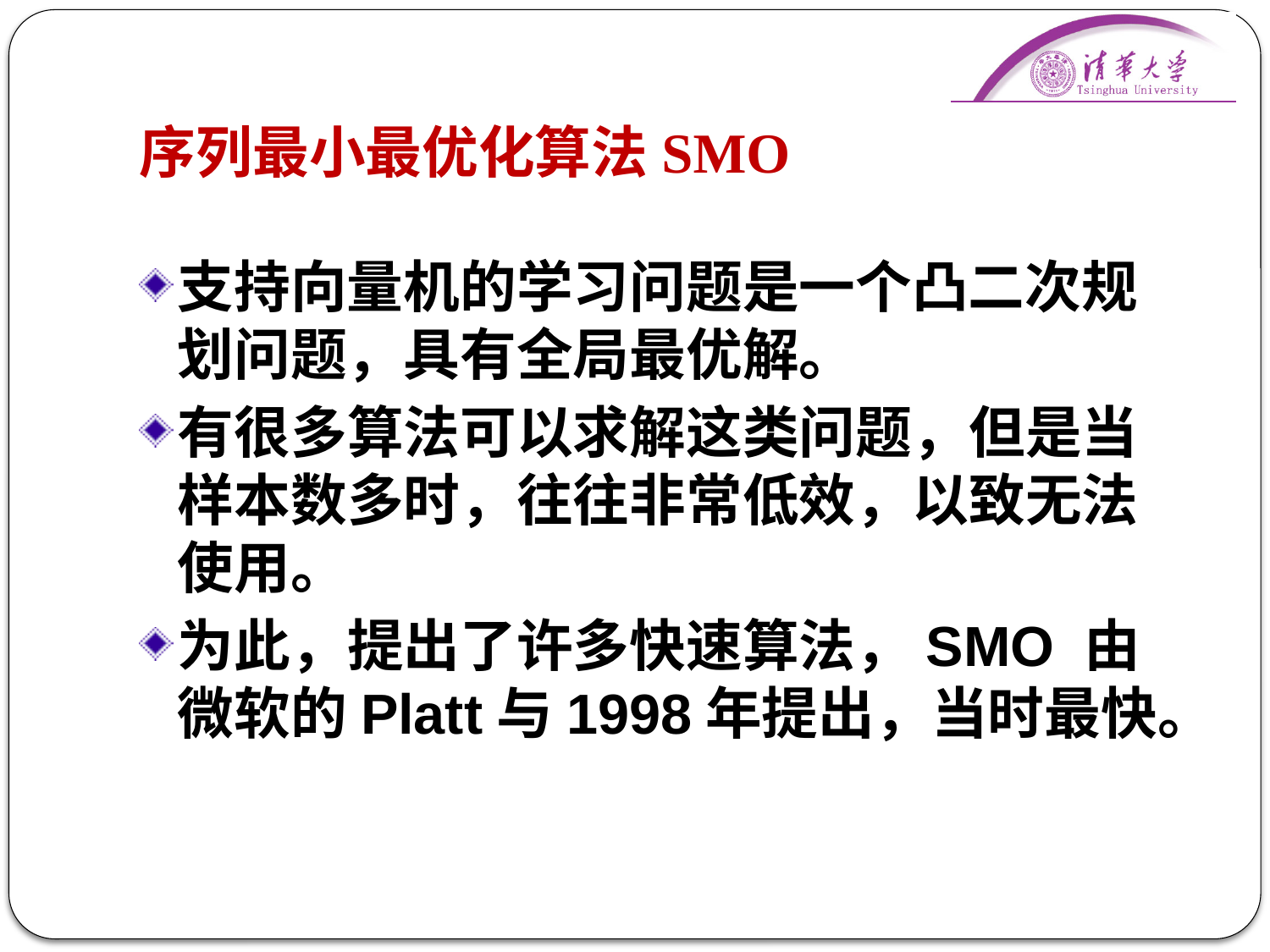

# 序列最小最优化算法SMO
支持向量机的学习问题是一个凸二次规划问题，具有全局最优解。
有很多算法可以求解这类问题，但是当样本数多时，往往非常低效，以致无法使用。
为此，提出了许多快速算法，SMO 由微软的Platt与1998年提出，当时最快。

55